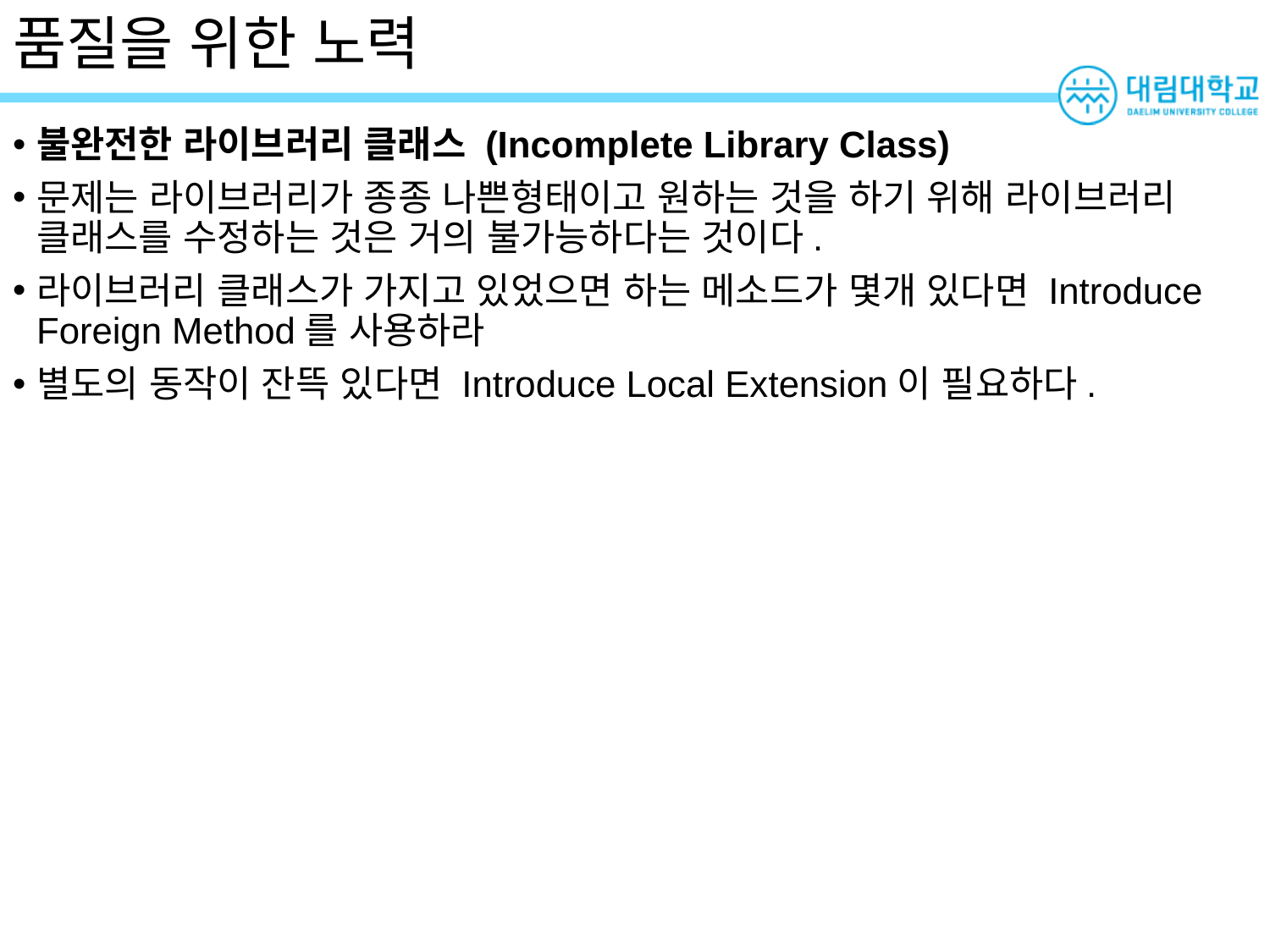

# 품질을 위한 노력
불완전한 라이브러리 클래스 (Incomplete Library Class)
문제는 라이브러리가 종종 나쁜형태이고 원하는 것을 하기 위해 라이브러리 클래스를 수정하는 것은 거의 불가능하다는 것이다.
라이브러리 클래스가 가지고 있었으면 하는 메소드가 몇개 있다면 Introduce Foreign Method를 사용하라
별도의 동작이 잔뜩 있다면 Introduce Local Extension이 필요하다.